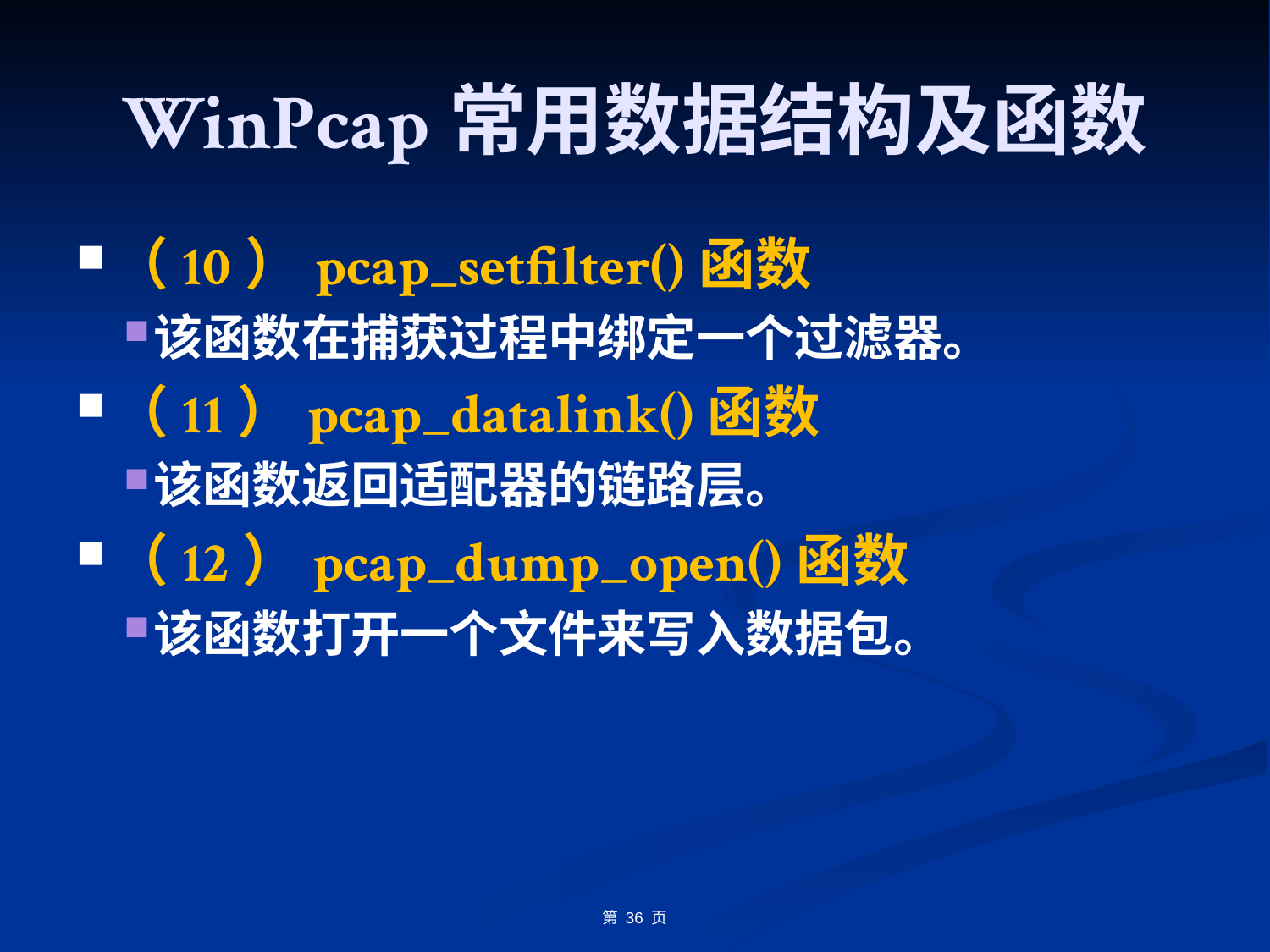

# WinPcap常用数据结构及函数
（10）pcap_setfilter()函数
该函数在捕获过程中绑定一个过滤器。
（11）pcap_datalink()函数
该函数返回适配器的链路层。
（12）pcap_dump_open()函数
该函数打开一个文件来写入数据包。
第 36 页